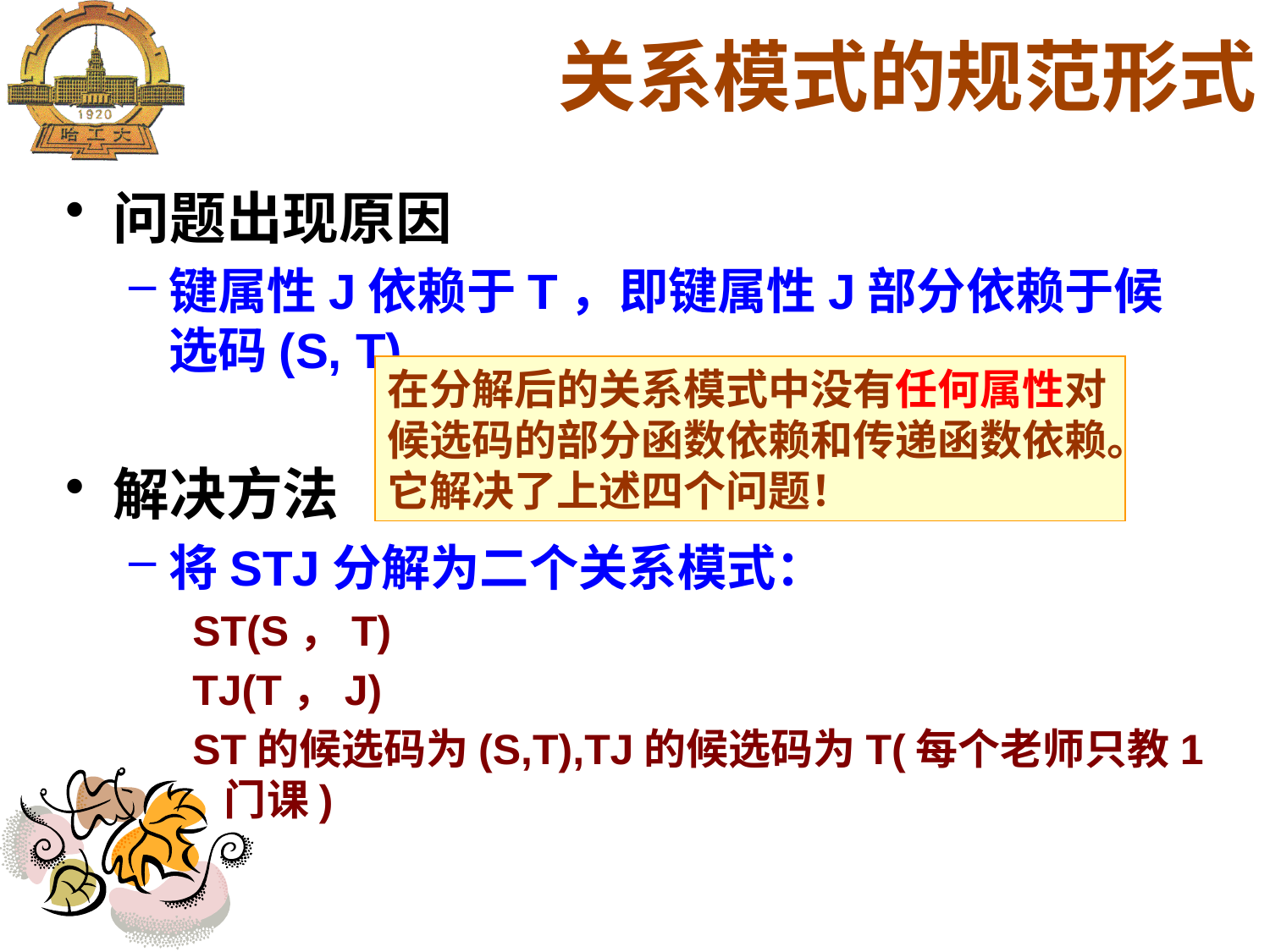

关系模式的规范形式
问题出现原因
键属性J依赖于T，即键属性J部分依赖于候选码(S, T)。

解决方法
将STJ分解为二个关系模式：
ST(S，T)
TJ(T，J)
ST的候选码为(S,T),TJ的候选码为T(每个老师只教1门课)
在分解后的关系模式中没有任何属性对候选码的部分函数依赖和传递函数依赖。它解决了上述四个问题！